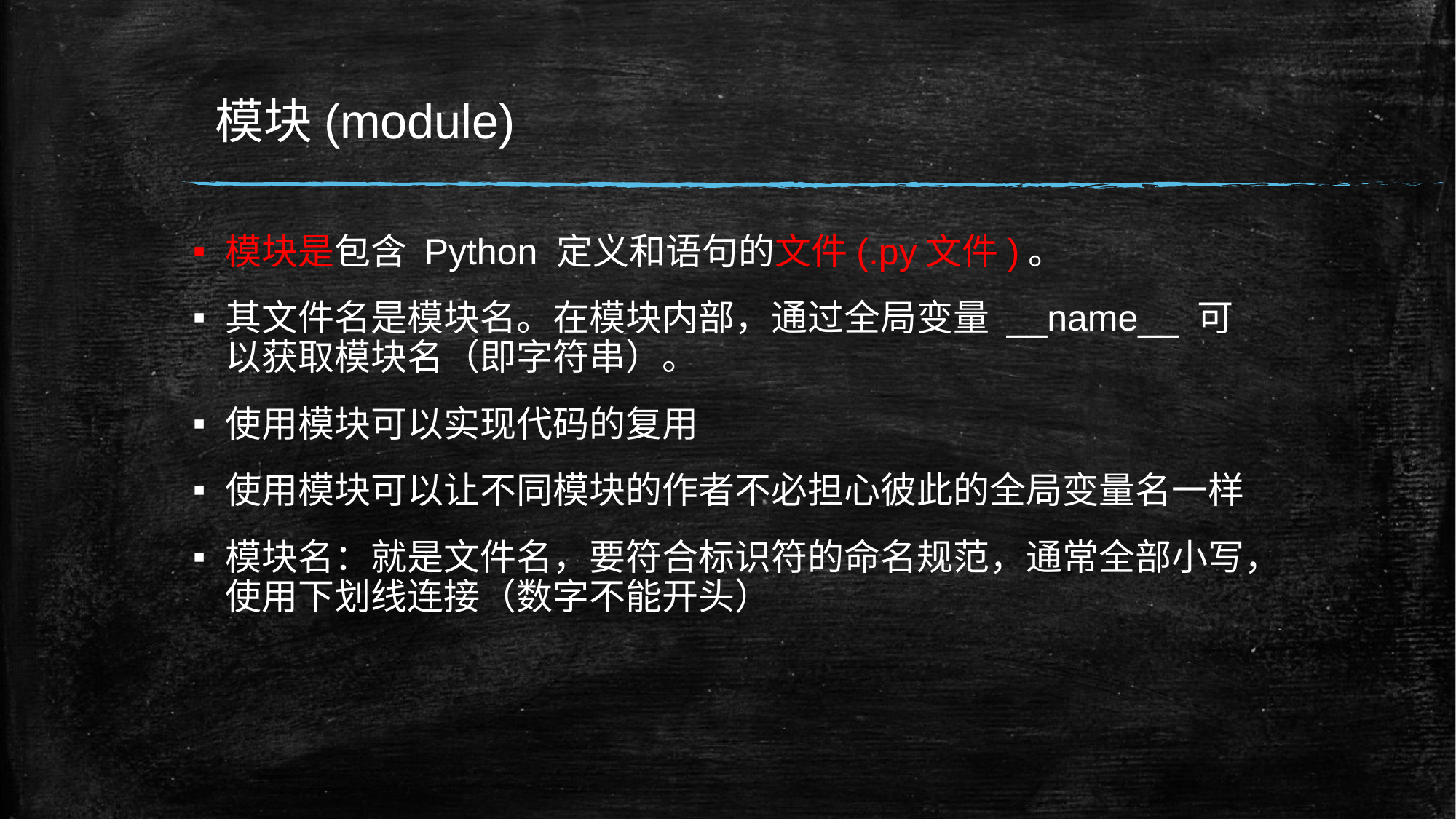

# 模块(module)
模块是包含 Python 定义和语句的文件(.py文件)。
其文件名是模块名。在模块内部，通过全局变量 __name__ 可以获取模块名（即字符串）。
使用模块可以实现代码的复用
使用模块可以让不同模块的作者不必担心彼此的全局变量名一样
模块名：就是文件名，要符合标识符的命名规范，通常全部小写，使用下划线连接（数字不能开头）